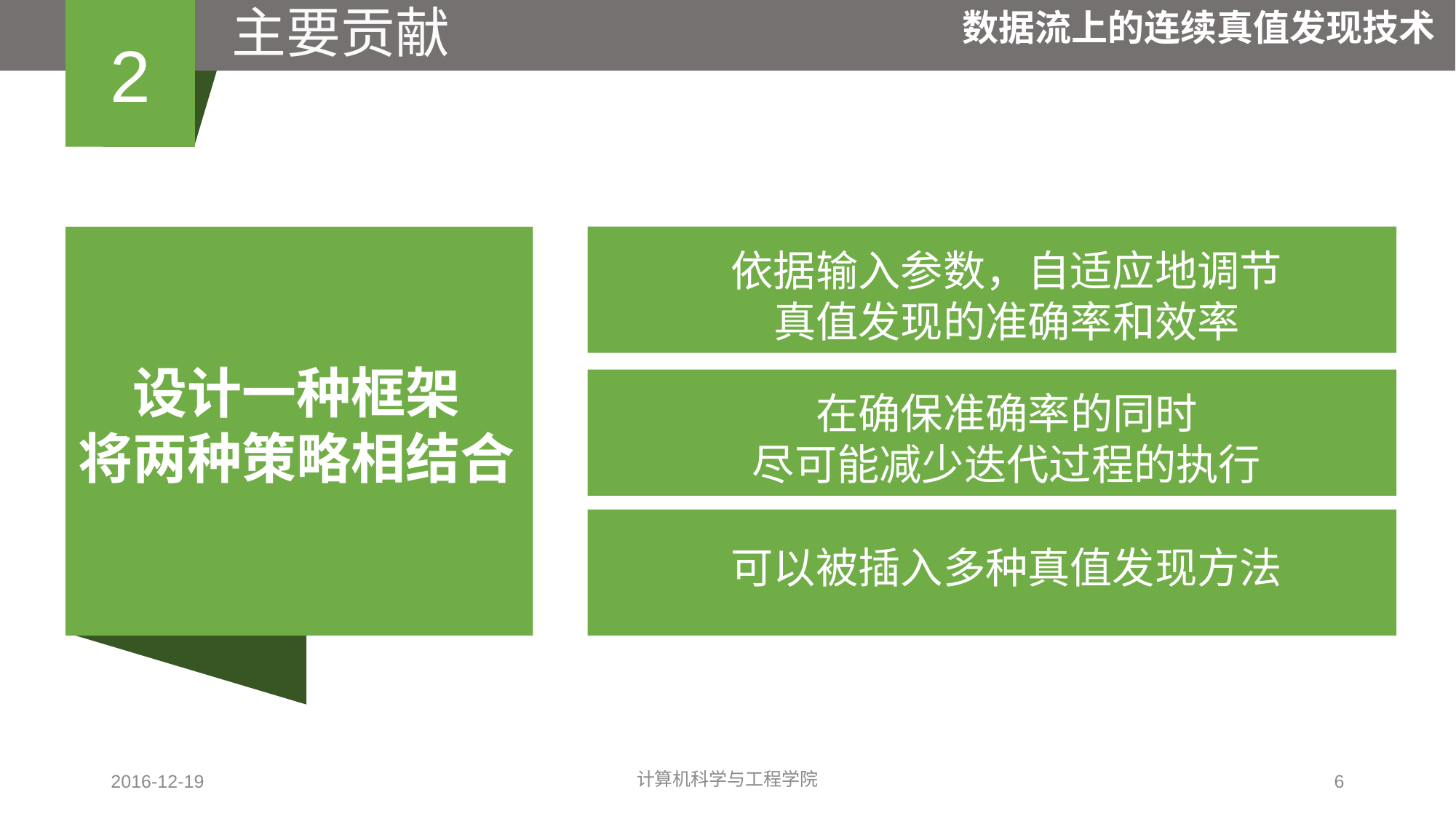

主要贡献
2

数据流上的连续真值发现技术

依据输入参数，自适应地调节
真值发现的准确率和效率
设计一种框架
将两种策略相结合
在确保准确率的同时
尽可能减少迭代过程的执行

可以被插入多种真值发现方法
2016-12-19
计算机科学与工程学院
6